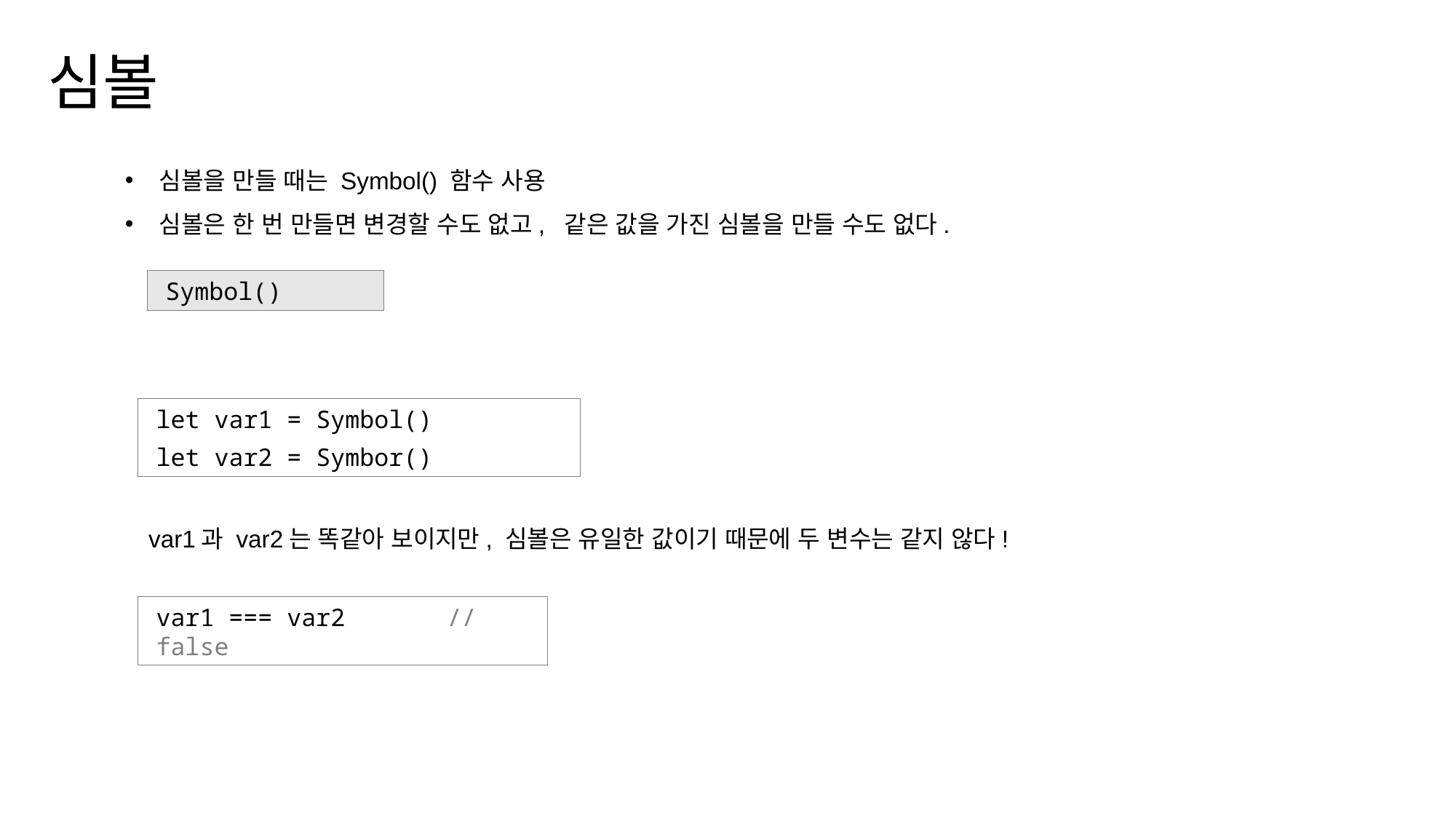

심볼
심볼을 만들 때는 Symbol() 함수 사용
심볼은 한 번 만들면 변경할 수도 없고,  같은 값을 가진 심볼을 만들 수도 없다.
Symbol()
let var1 = Symbol()
let var2 = Symbor()
var1과 var2는 똑같아 보이지만, 심볼은 유일한 값이기 때문에 두 변수는 같지 않다!
var1 === var2       // false